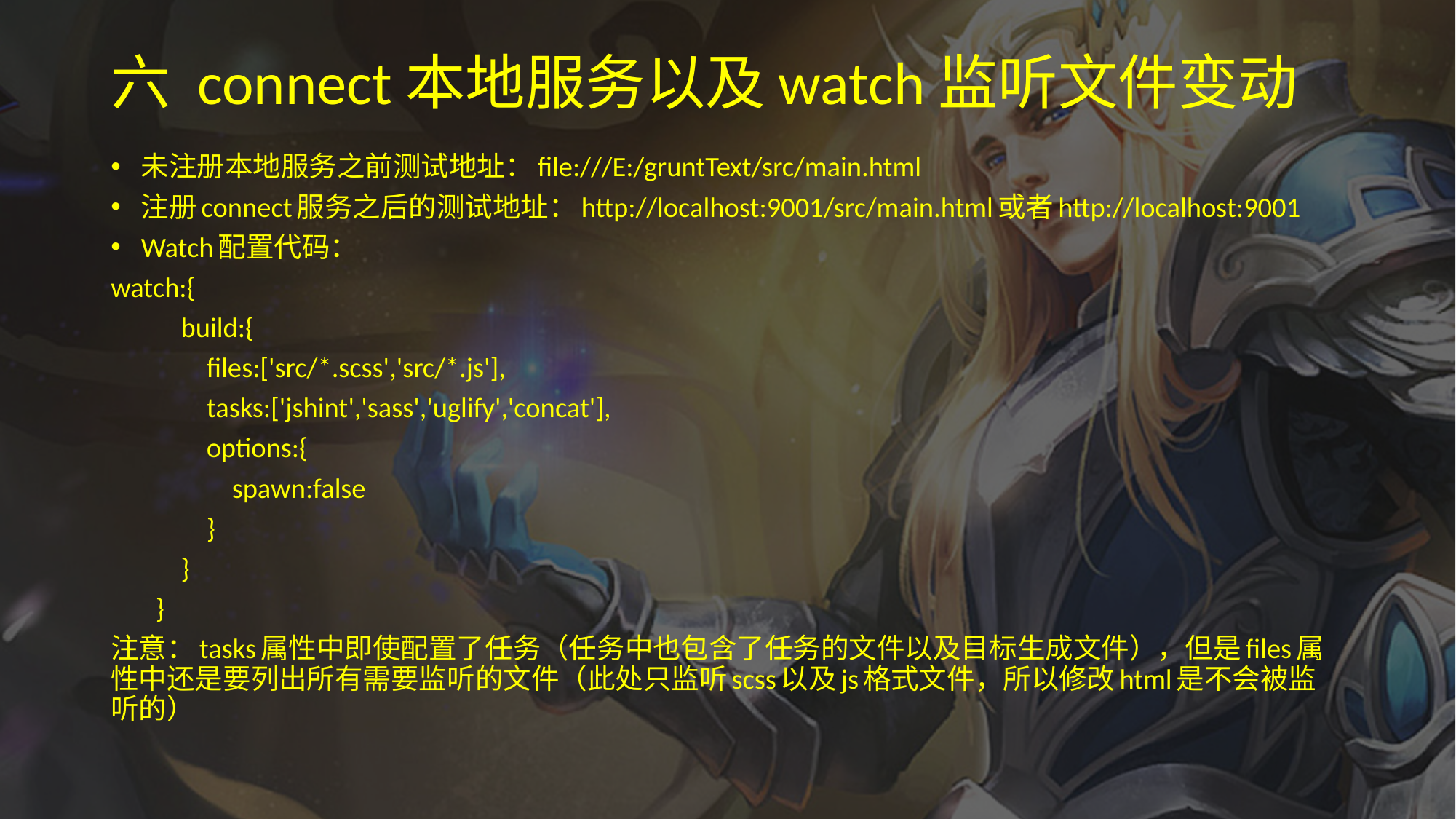

# 六 connect本地服务以及watch监听文件变动
未注册本地服务之前测试地址：file:///E:/gruntText/src/main.html
注册connect服务之后的测试地址：http://localhost:9001/src/main.html或者http://localhost:9001
Watch配置代码：
watch:{
           build:{
               files:['src/*.scss','src/*.js'],
               tasks:['jshint','sass','uglify','concat'],
               options:{
                   spawn:false
               }
           }
       }
注意：tasks属性中即使配置了任务（任务中也包含了任务的文件以及目标生成文件），但是files属性中还是要列出所有需要监听的文件（此处只监听scss以及js格式文件，所以修改html是不会被监听的）